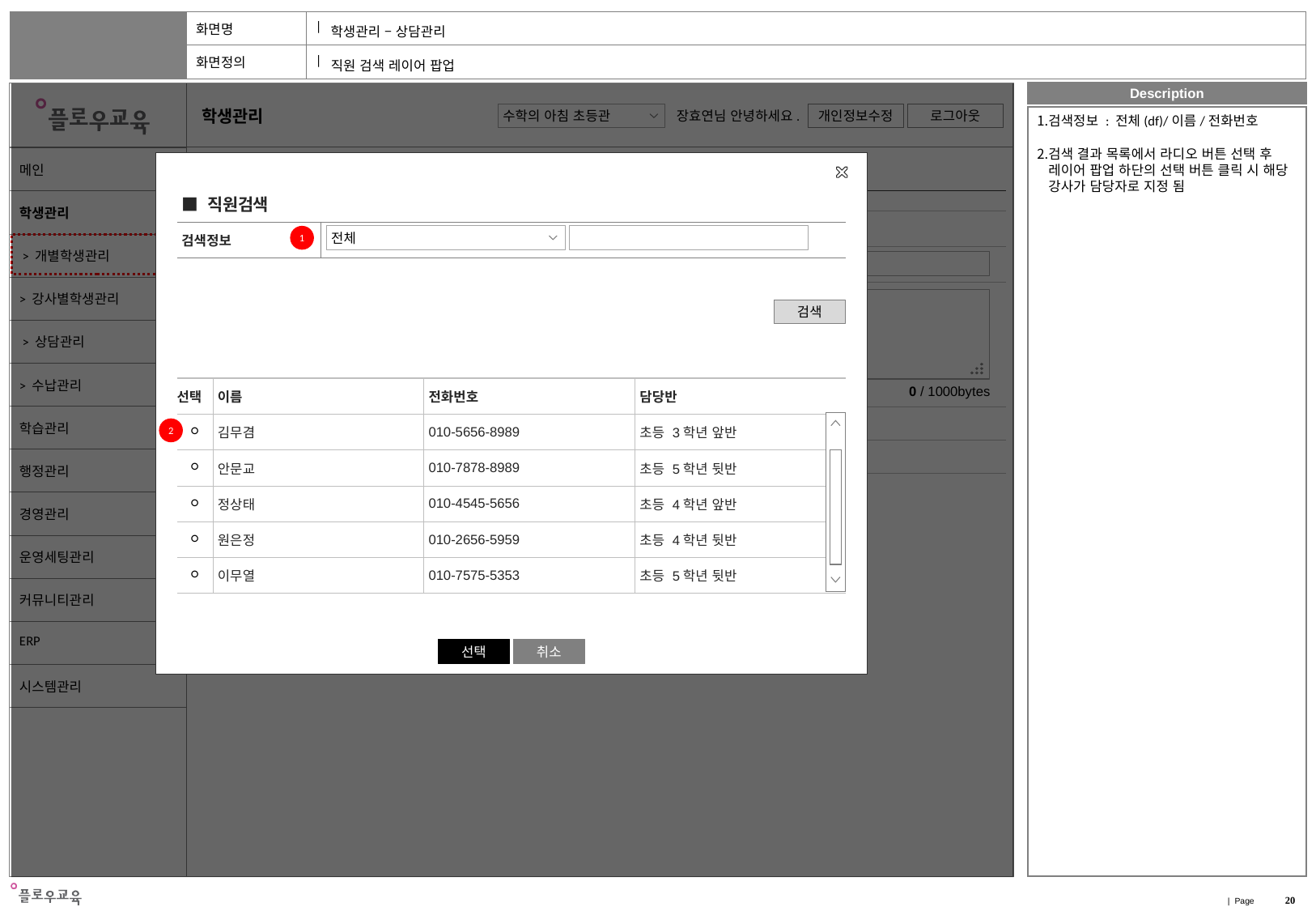

학생관리 – 상담관리
직원 검색 레이어 팝업

검색정보 : 전체(df)/이름/전화번호
검색 결과 목록에서 라디오 버튼 선택 후 레이어 팝업 하단의 선택 버튼 클릭 시 해당 강사가 담당자로 지정 됨

| 학생기본정보 | 수강이력 | 출석관리 | 상담관리 | 셔틀버스 | 수강료납부 |
| --- |

| ■ 직원검색 |  |
| --- | --- |
| 검색정보 |  |
| 상담 유형 |  |
| --- | --- |
| 상담 제목 |  |
| 상담 내용 |  |
| 담당자 지정 |  |
| 처리 상태 |  |
1
전체

검색
| 선택 | 이름 | 전화번호 | 담당반 |
| --- | --- | --- | --- |
| ○ | 김무겸 | 010-5656-8989 | 초등 3학년 앞반 |
| ○ | 안문교 | 010-7878-8989 | 초등 5학년 뒷반 |
| ○ | 정상태 | 010-4545-5656 | 초등 4학년 앞반 |
| ○ | 원은정 | 010-2656-5959 | 초등 4학년 뒷반 |
| ○ | 이무열 | 010-7575-5353 | 초등 5학년 뒷반 |
0 / 1000bytes

2
대기

저장
목록
선택
취소
20